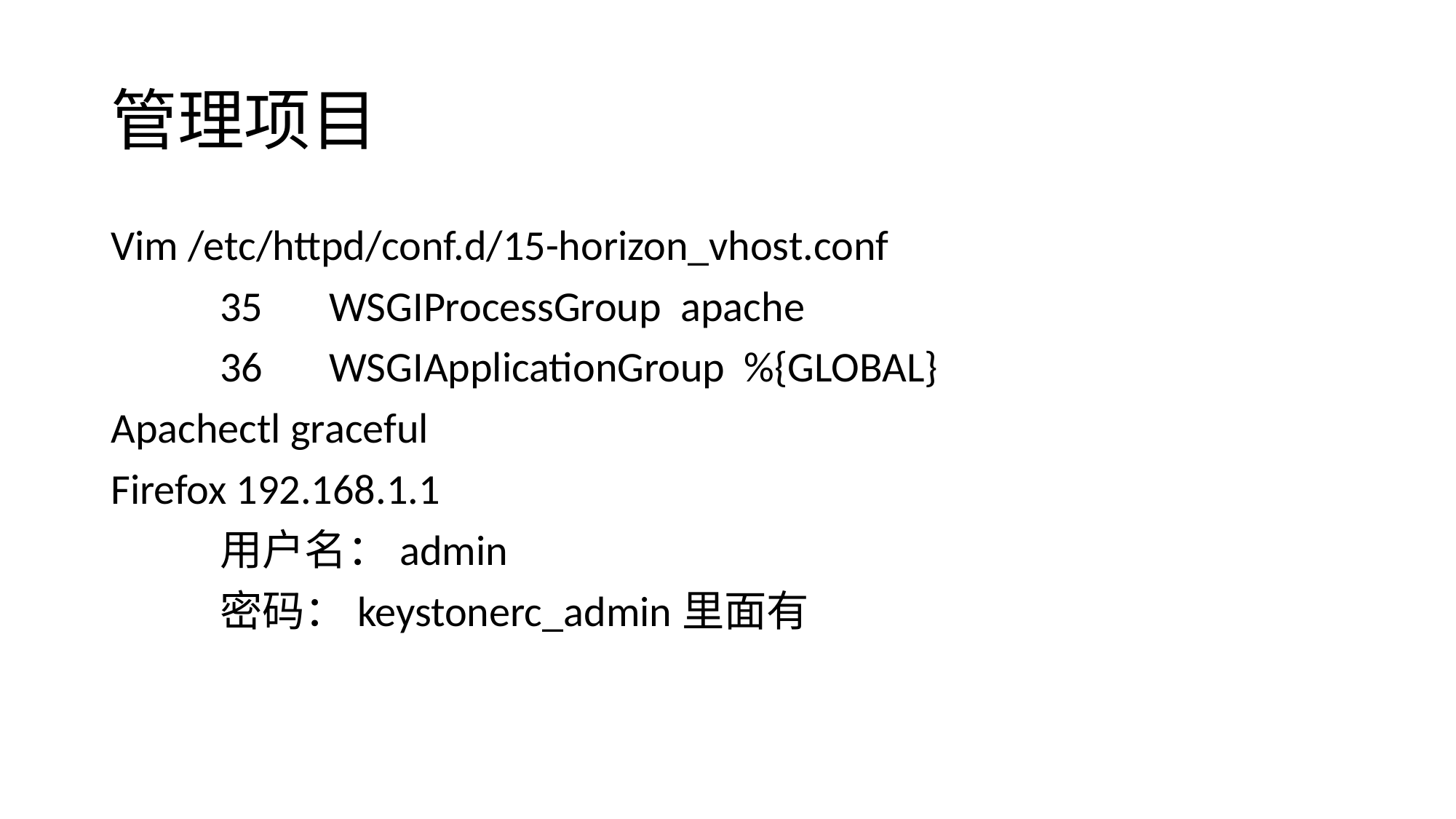

# 管理项目
Vim /etc/httpd/conf.d/15-horizon_vhost.conf
	35	WSGIProcessGroup  apache
	36	WSGIApplicationGroup  %{GLOBAL}
Apachectl graceful
Firefox 192.168.1.1
	用户名：admin
	密码：keystonerc_admin里面有